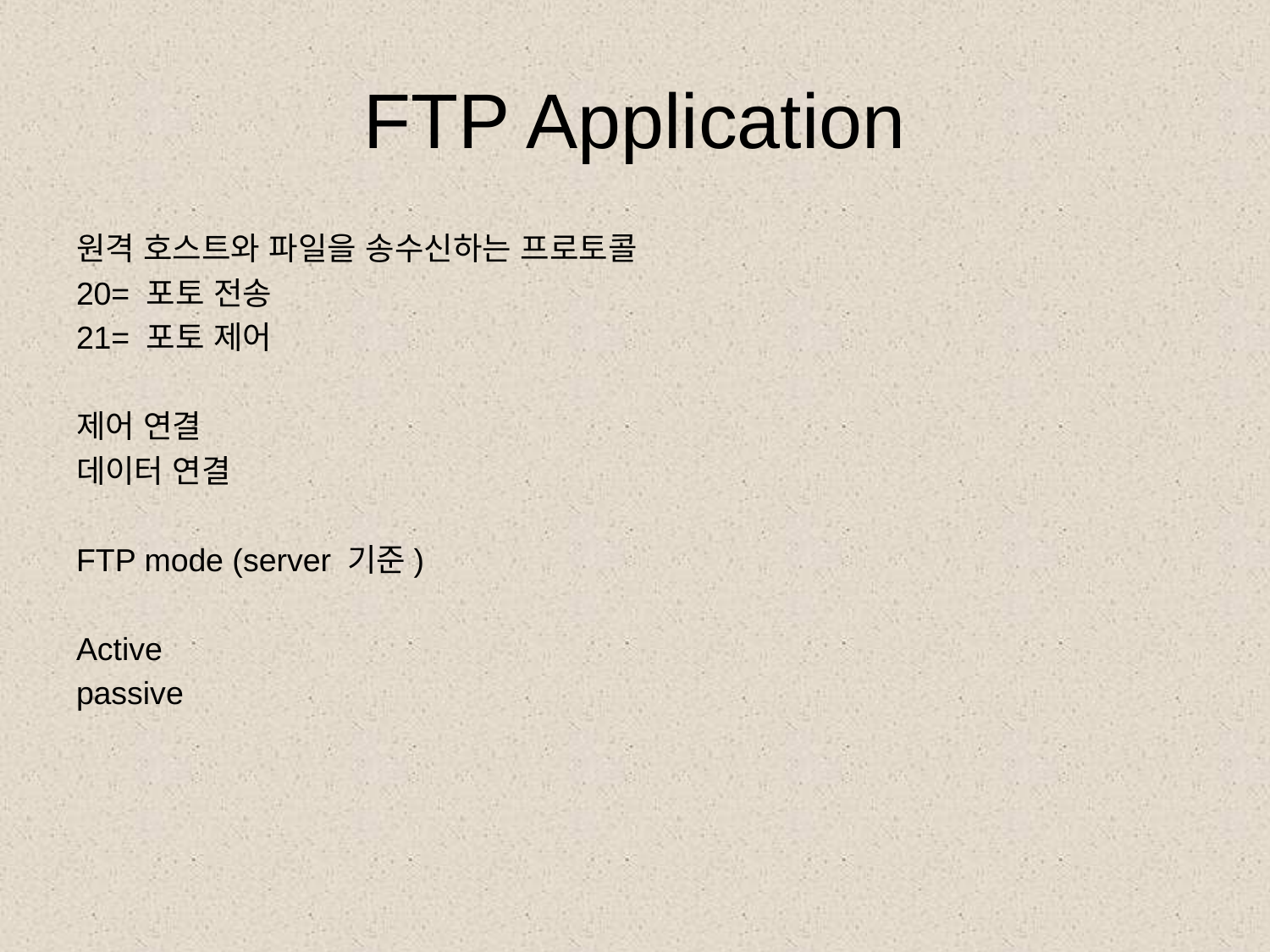

# FTP Application
원격 호스트와 파일을 송수신하는 프로토콜
20= 포토 전송
21= 포토 제어

제어 연결
데이터 연결

FTP mode (server 기준)

Active
passive